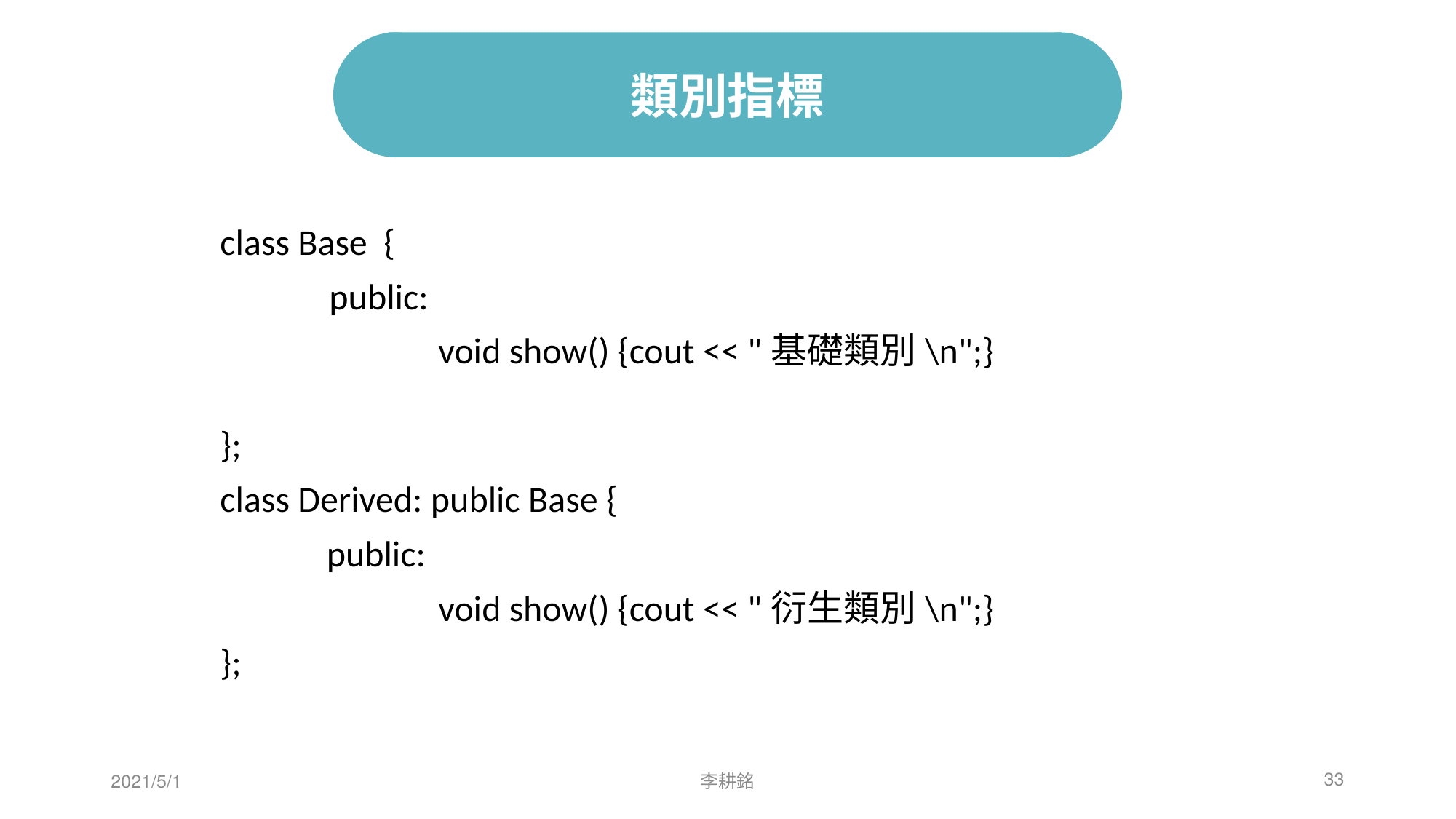

# 類別指標
	class Base  {
               	public:
	               	void show() {cout << "基礎類別\n";}
	};
	class Derived: public Base {
	             public:
	              	void show() {cout << "衍生類別\n";}
	};
2021/5/1
李耕銘
33